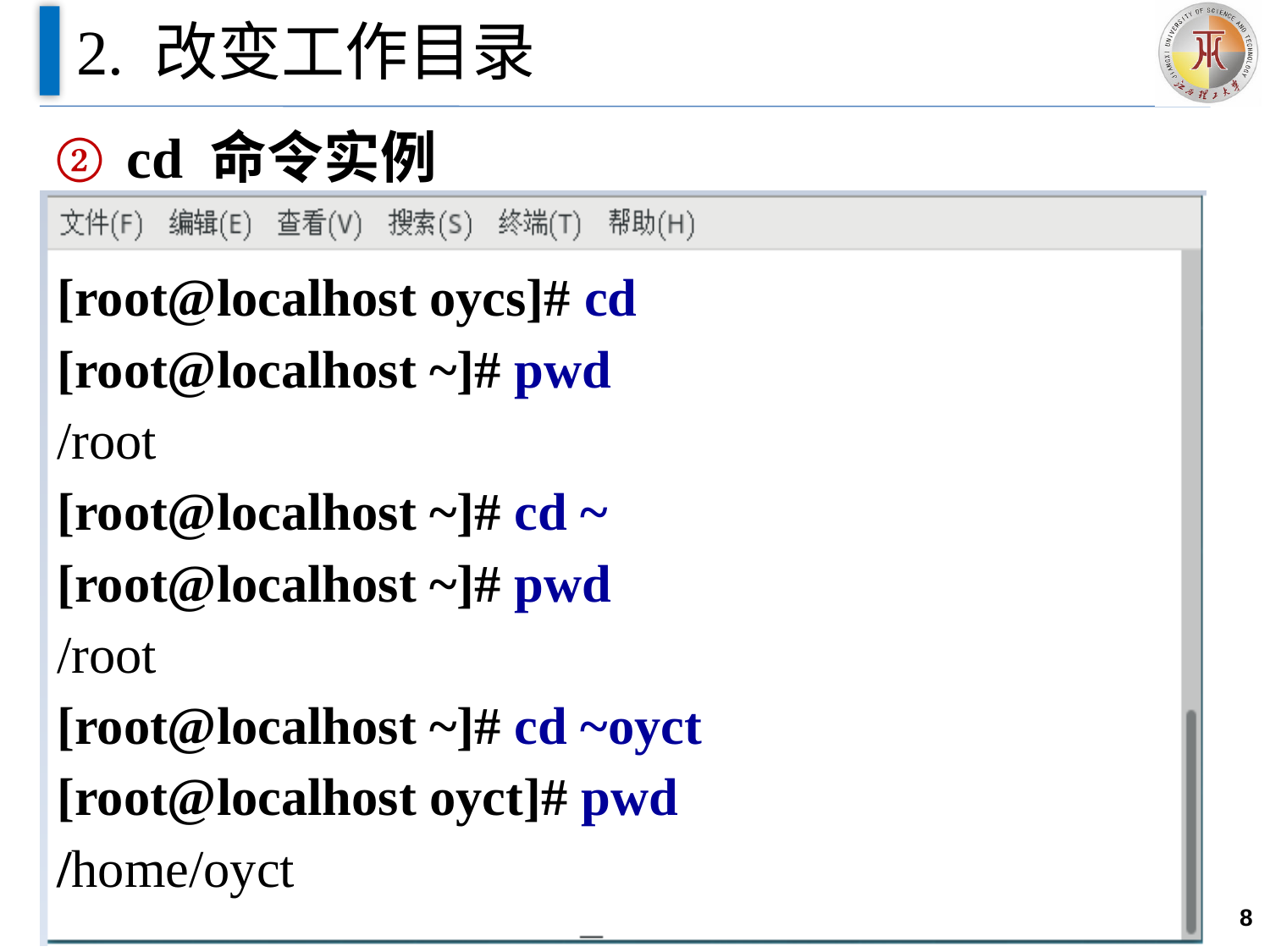

# 2. 改变工作目录
cd 命令实例
[root@localhost oycs]# cd
[root@localhost ~]# pwd
/root
[root@localhost ~]# cd ~
[root@localhost ~]# pwd
/root
[root@localhost ~]# cd ~oyct
[root@localhost oyct]# pwd
/home/oyct
8